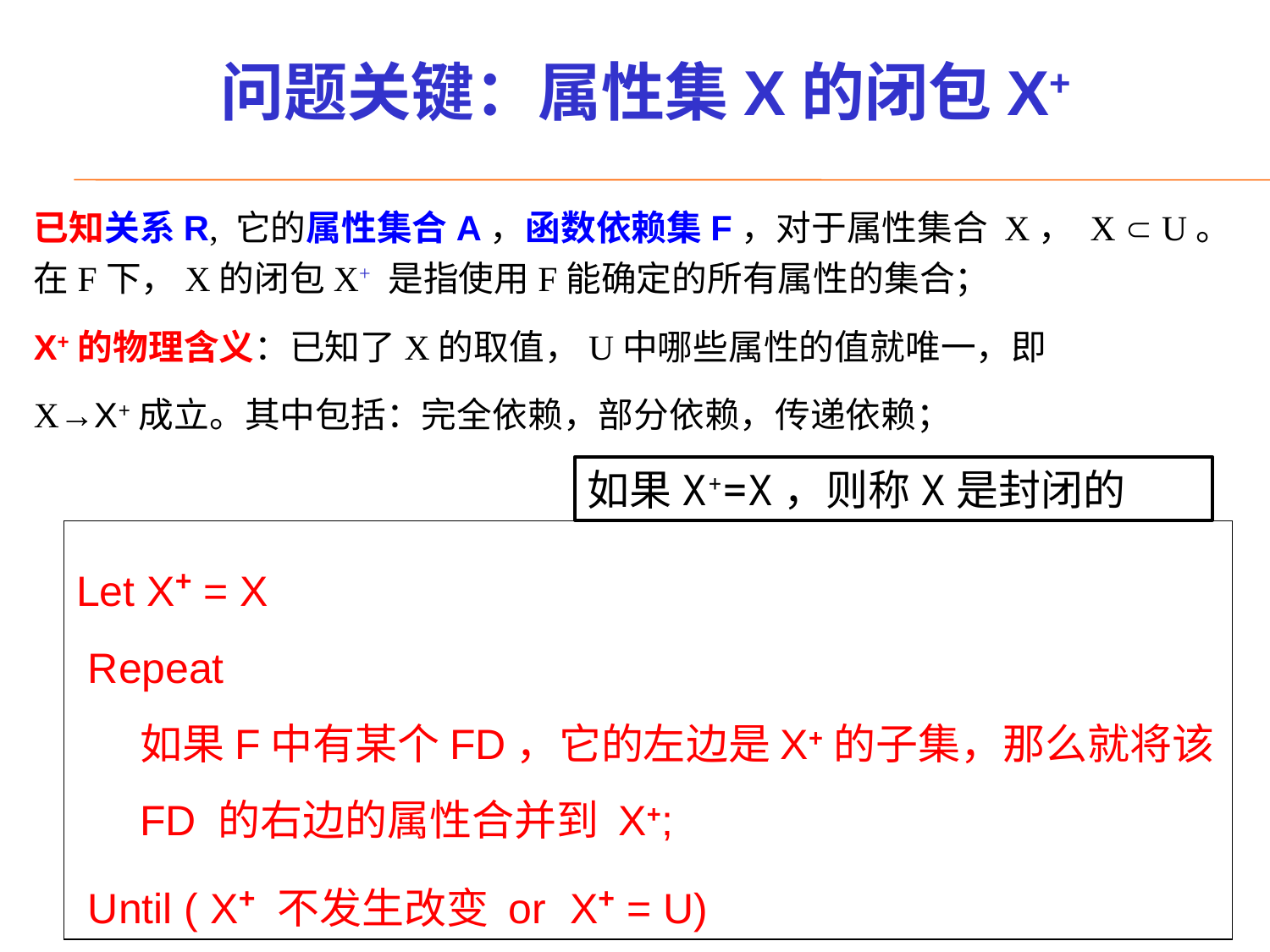

# 问题关键：属性集X的闭包X+
已知关系R, 它的属性集合A，函数依赖集F，对于属性集合 X， X ⊂ U。在F下，X的闭包X+ 是指使用F能确定的所有属性的集合；
X+的物理含义：已知了X的取值，U中哪些属性的值就唯一，即
X→X+成立。其中包括：完全依赖，部分依赖，传递依赖；
如果X+=X，则称X是封闭的
Let X+ = X
 Repeat
如果F中有某个FD，它的左边是X+的子集，那么就将该FD 的右边的属性合并到 X+;
 Until ( X+ 不发生改变 or  X+ = U)